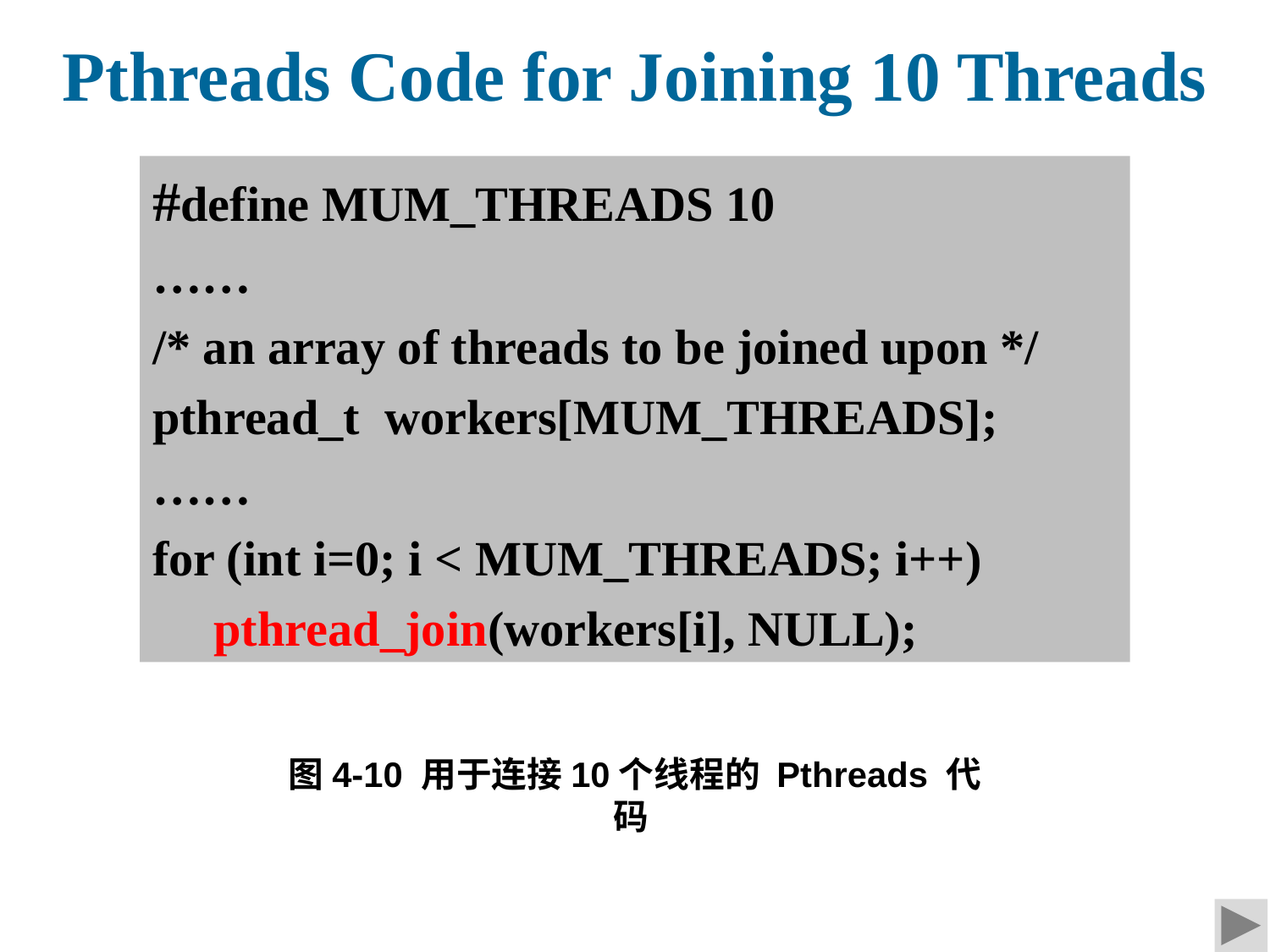

Pthreads Code for Joining 10 Threads
#define MUM_THREADS 10
……
/* an array of threads to be joined upon */
pthread_t  workers[MUM_THREADS];
……
for (int i=0; i < MUM_THREADS; i++)
     pthread_join(workers[i], NULL);
图4-10 用于连接10个线程的 Pthreads 代码